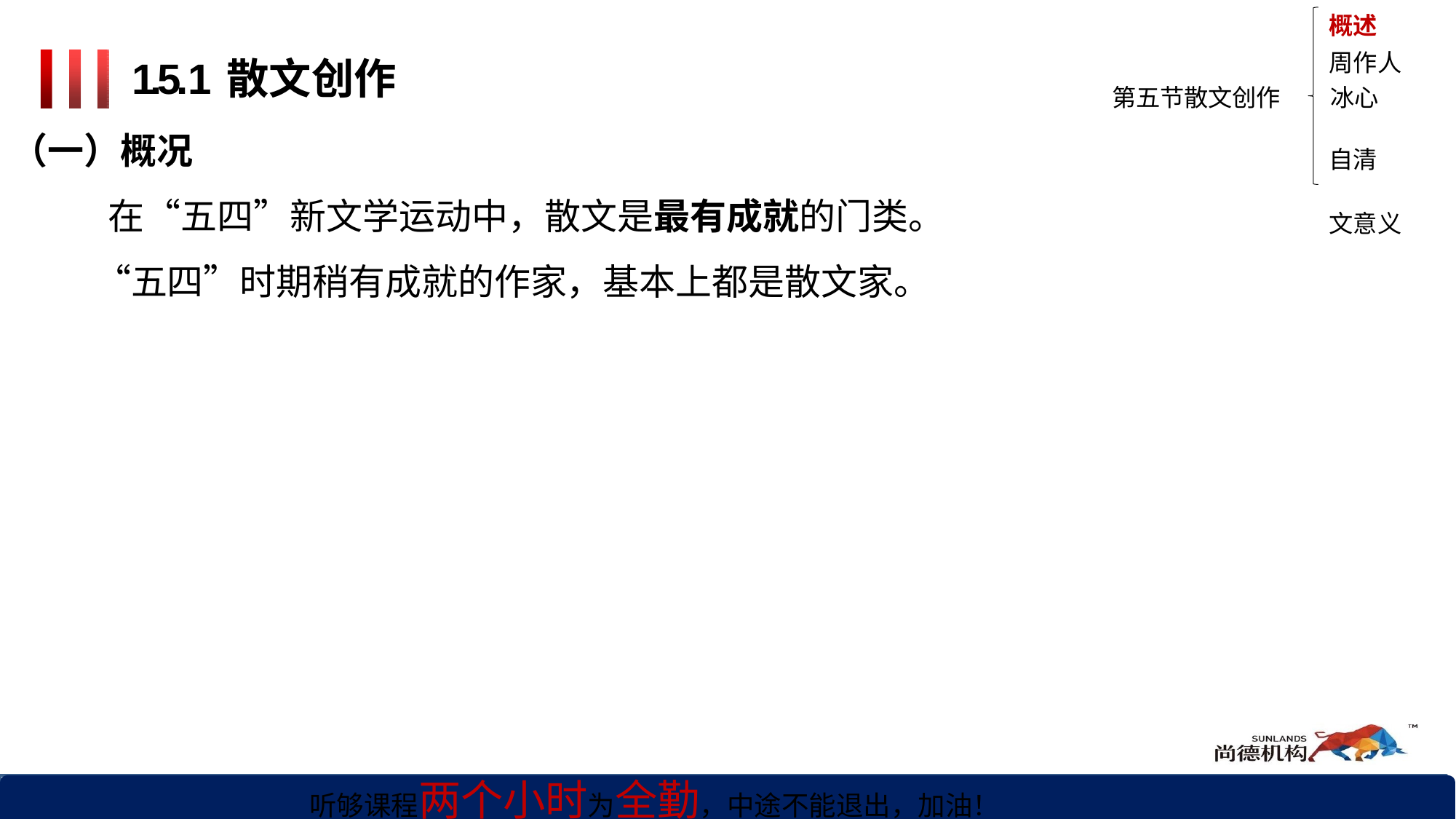

概述
周作人 第五节散文创作	冰心
朱自清
散文意义

1.5.1	散文创作
（一）概况
在“五四”新文学运动中，散文是最有成就的门类。  “五四”时期稍有成就的作家，基本上都是散文家。

听够课程两个小时为全勤，中途不能退出，加油！